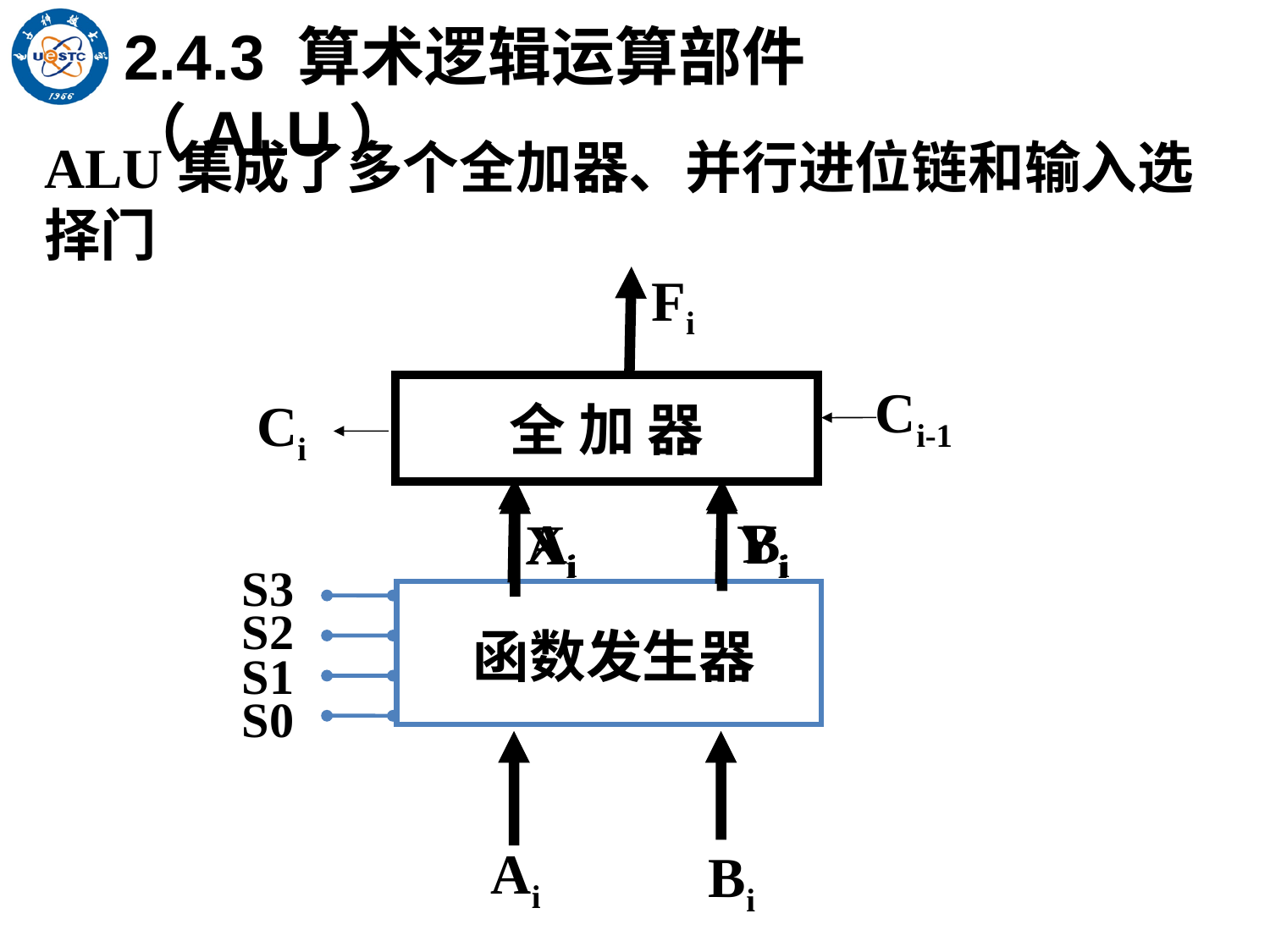

2.4.3 算术逻辑运算部件（ALU）
ALU集成了多个全加器、并行进位链和输入选择门
Fi

Ci-1
全 加 器
Ci

Yi
Xi
S3

S2

S1

S0

Bi
Ai
函数发生器

Ai
Bi